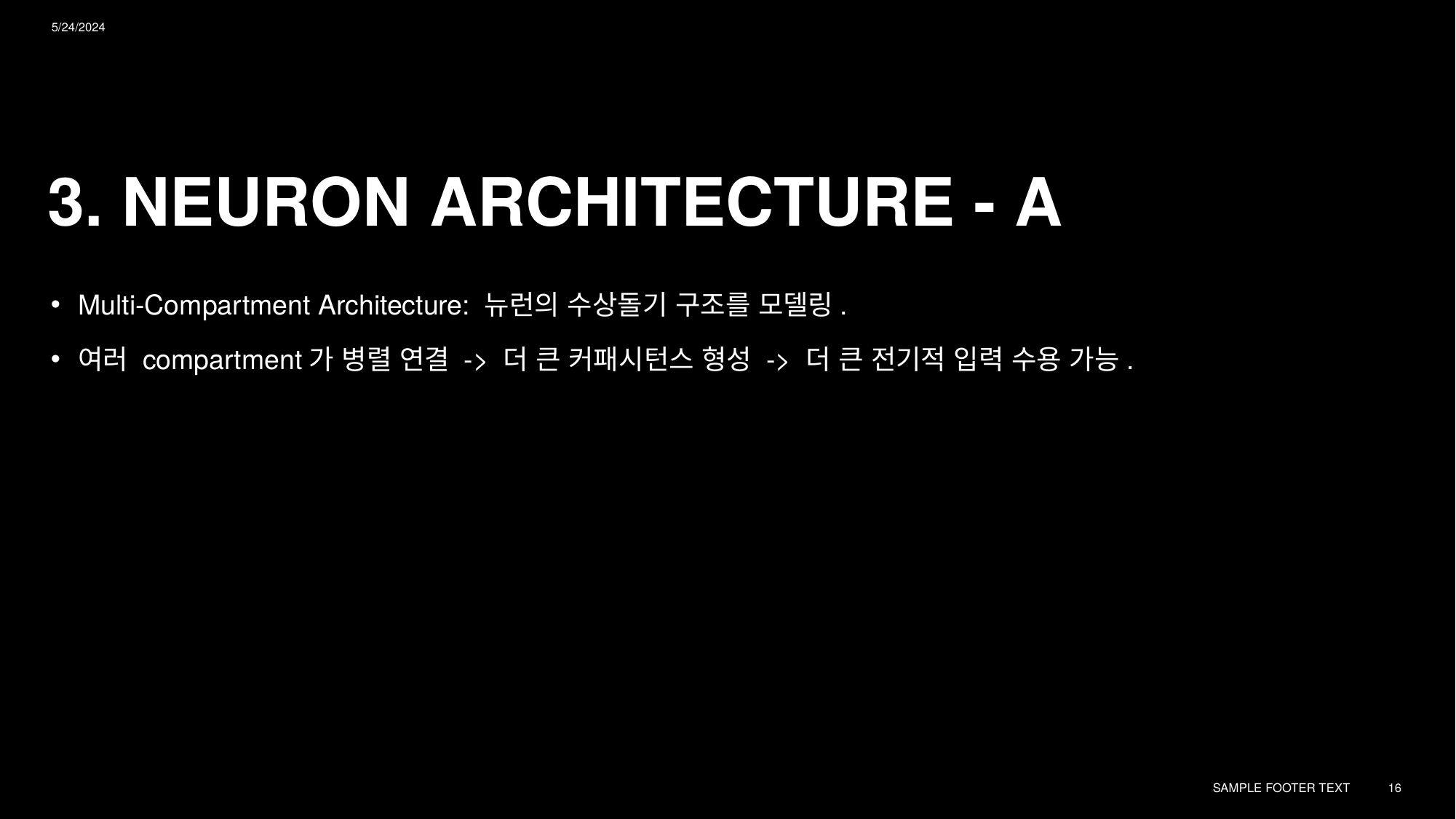

5/24/2024
# 3. NEURON ARCHITECTURE - A
Multi-Compartment Architecture: 뉴런의 수상돌기 구조를 모델링.
여러 compartment가 병렬 연결 -> 더 큰 커패시턴스 형성 -> 더 큰 전기적 입력 수용 가능.
Sample Footer Text
16